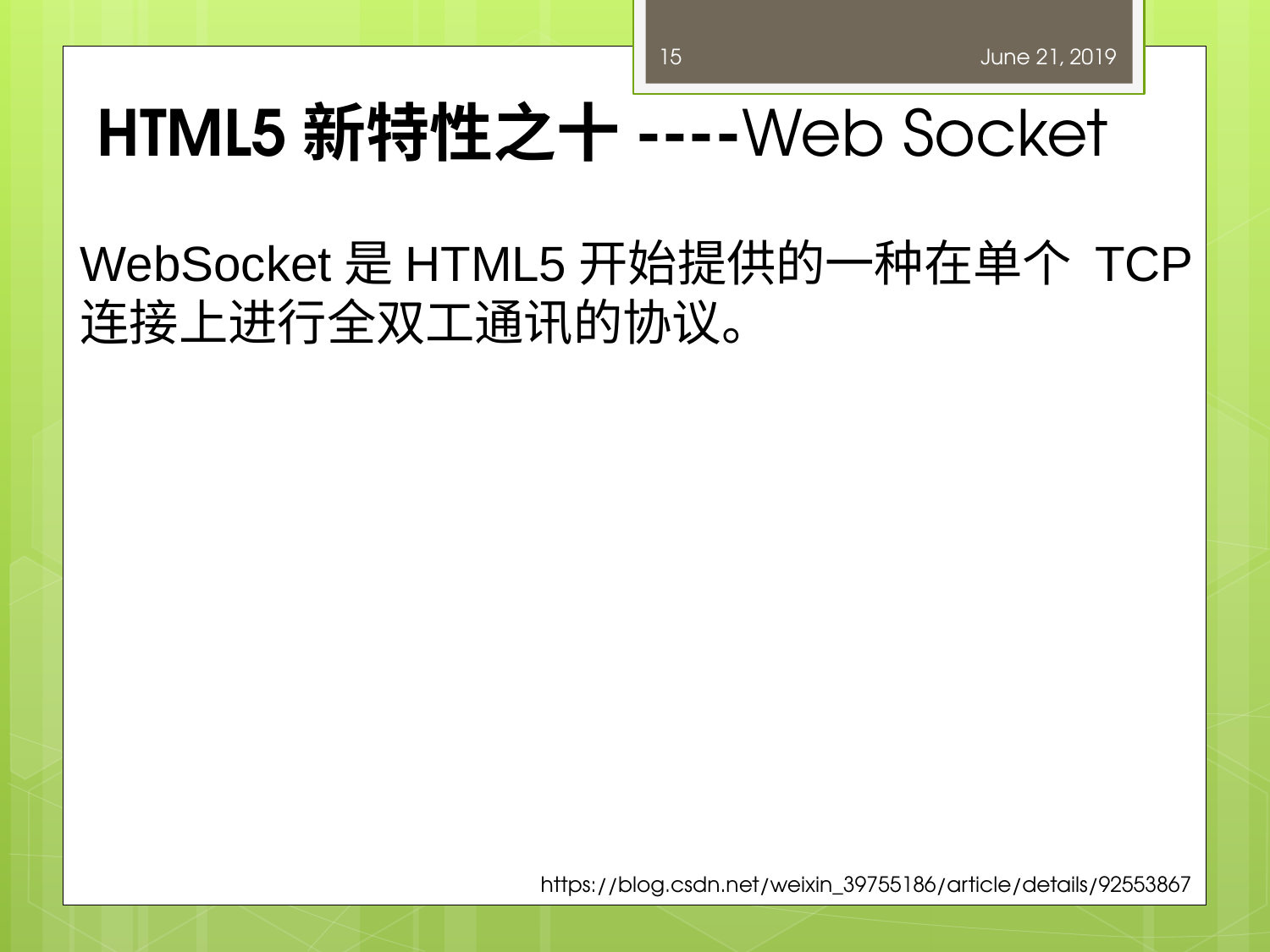

15
June 21, 2019
HTML5新特性之十----Web Socket
WebSocket是HTML5开始提供的一种在单个 TCP 连接上进行全双工通讯的协议。
https://blog.csdn.net/weixin_39755186/article/details/92553867